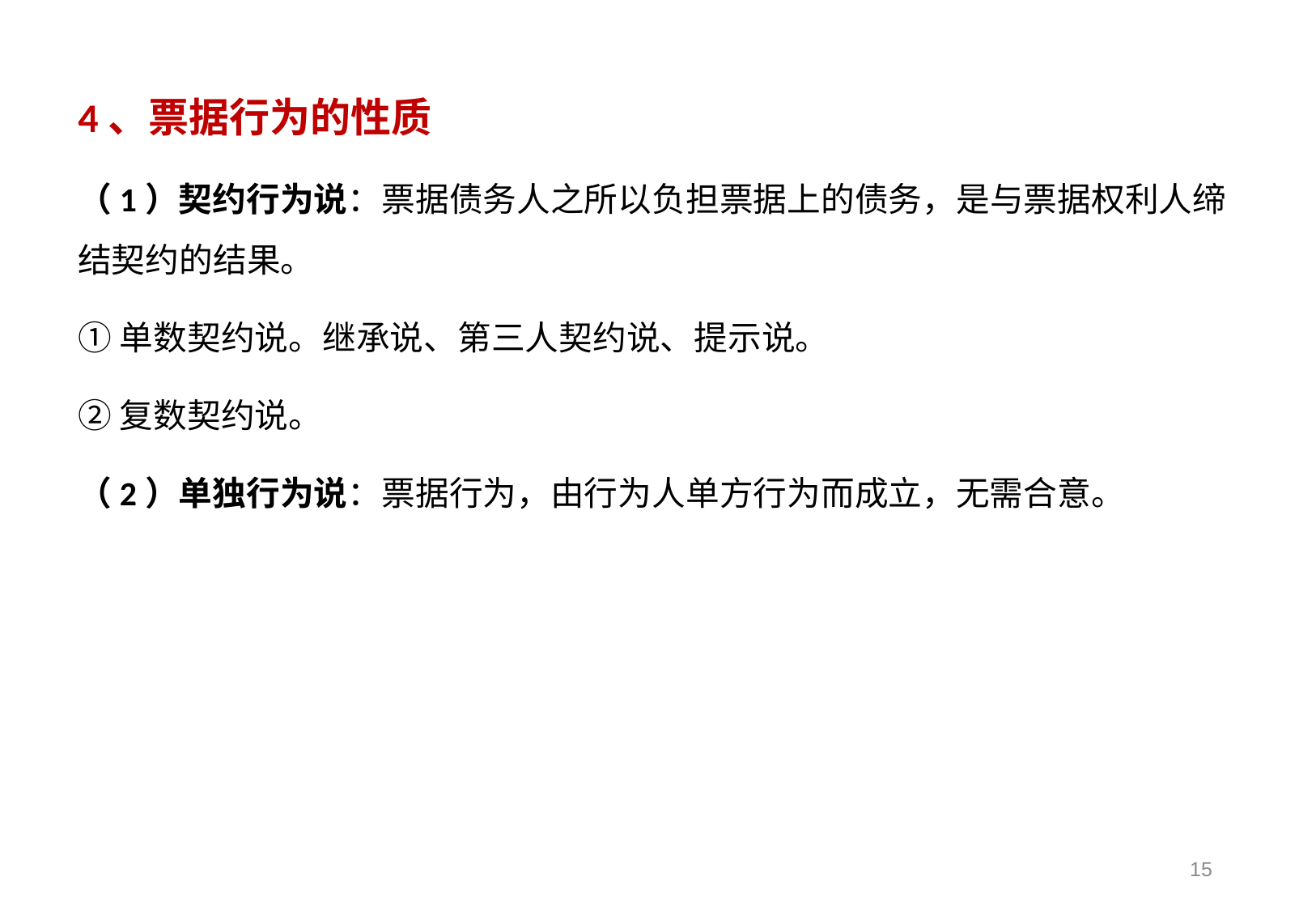

4、票据行为的性质
（1）契约行为说：票据债务人之所以负担票据上的债务，是与票据权利人缔结契约的结果。
①单数契约说。继承说、第三人契约说、提示说。
②复数契约说。
（2）单独行为说：票据行为，由行为人单方行为而成立，无需合意。
15